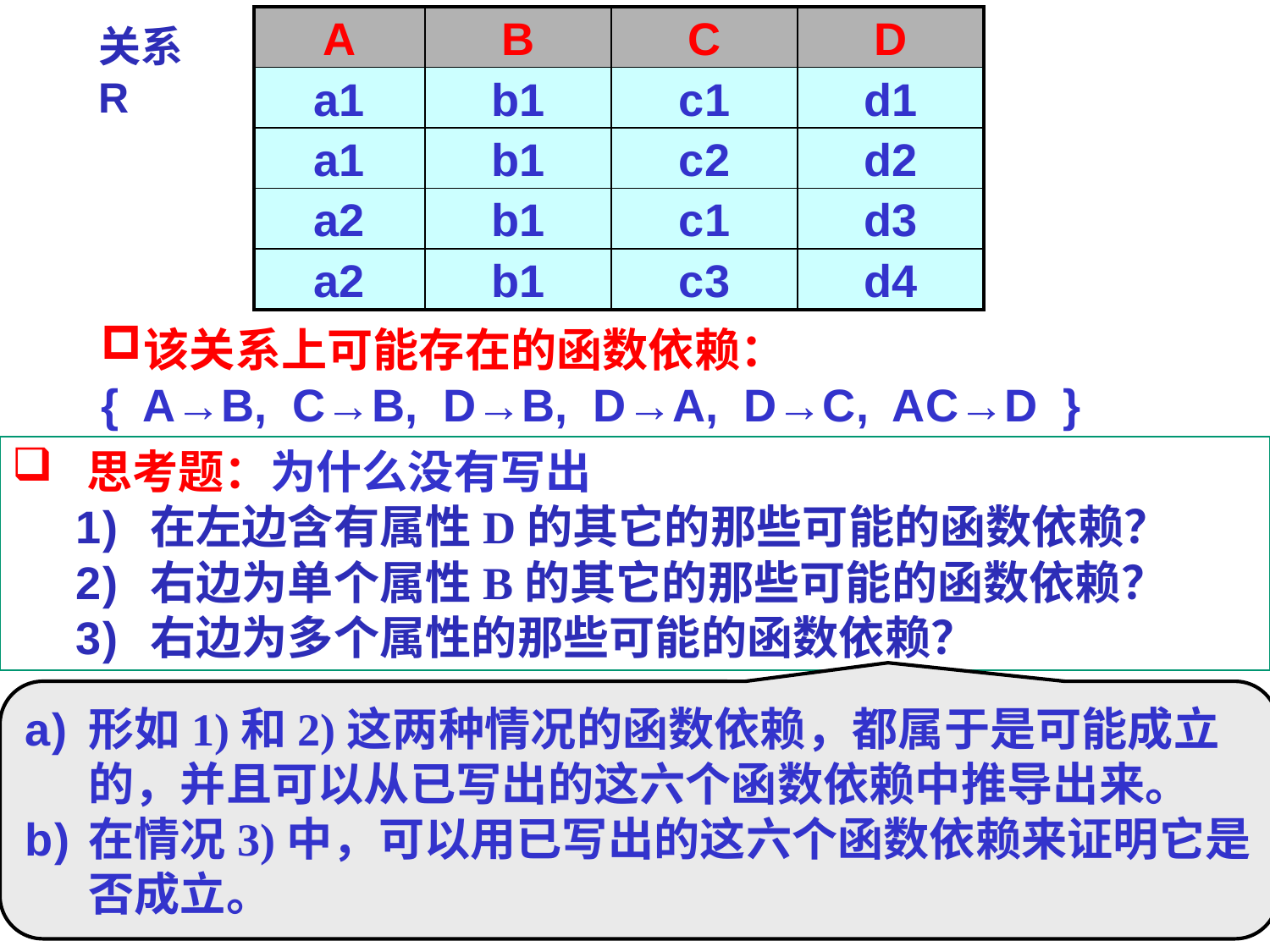

| A | B | C | D |
| --- | --- | --- | --- |
| a1 | b1 | c1 | d1 |
| a1 | b1 | c2 | d2 |
| a2 | b1 | c1 | d3 |
| a2 | b1 | c3 | d4 |
关系 R
该关系上可能存在的函数依赖：
{  A→B,  C→B,  D→B,  D→A,  D→C,  AC→D  }
思考题：为什么没有写出
在左边含有属性D的其它的那些可能的函数依赖？
右边为单个属性B的其它的那些可能的函数依赖？
右边为多个属性的那些可能的函数依赖？
形如1)和2)这两种情况的函数依赖，都属于是可能成立的，并且可以从已写出的这六个函数依赖中推导出来。
在情况3)中，可以用已写出的这六个函数依赖来证明它是否成立。
47
2007年度-教育部-IBM精品课程-南京大学计算机科学与技术系